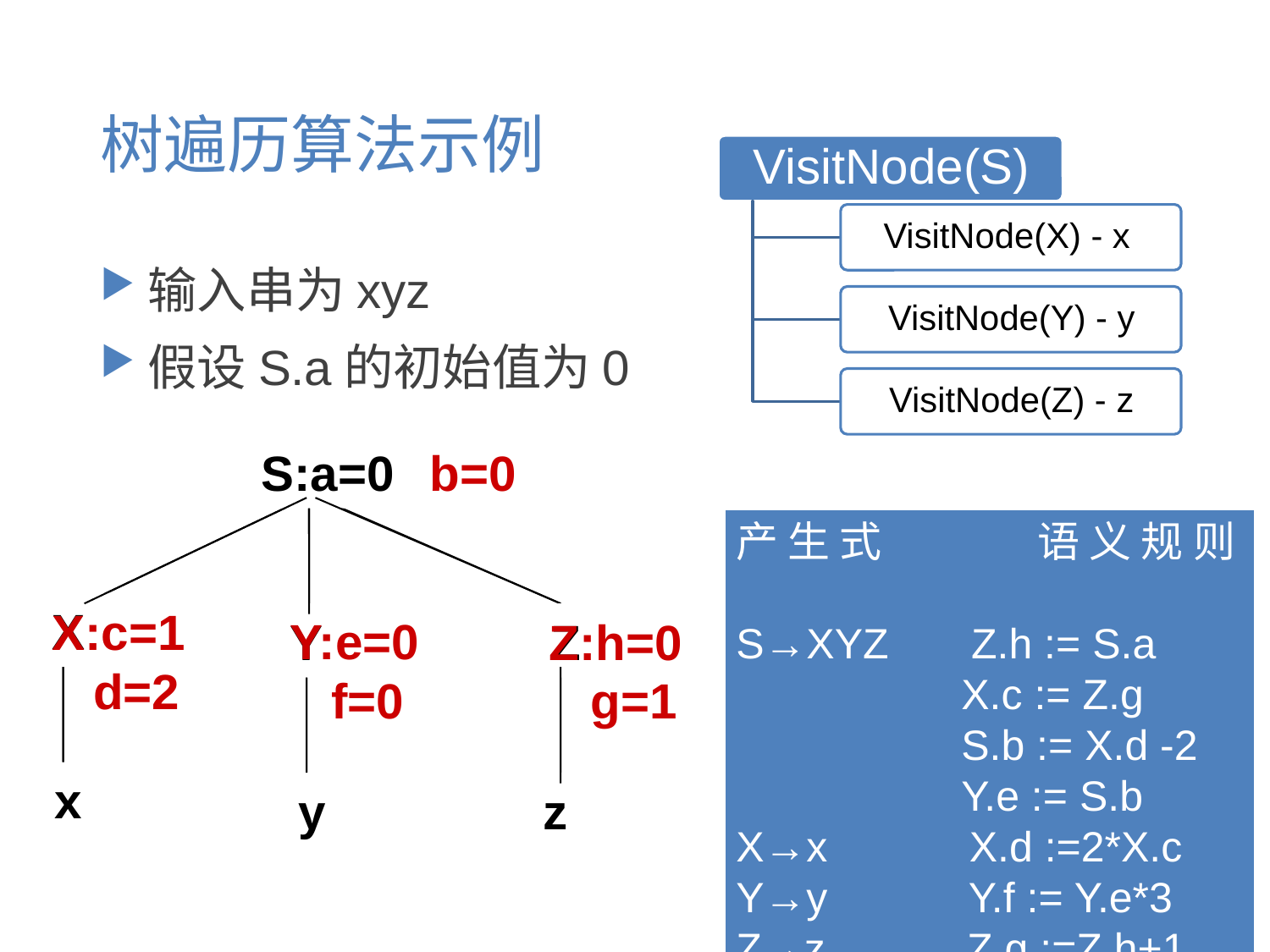

# 树遍历算法示例
VisitNode(S)
VisitNode(X) - x
VisitNode(Y) - y
VisitNode(Z) - z
输入串为xyz
假设S.a的初始值为0
S

X
Y
Z

x
y
z
S:a=0

X
Y
Z

x
y
z
S:a=0, b=0
产 生 式	     语 义 规 则
S→XYZ       Z.h := S.a
                   X.c := Z.g
                   S.b := X.d -2
                   Y.e := S.b
X→x            X.d :=2*X.c
Y→y            Y.f := Y.e*3
Z→z            Z.g :=Z.h+1
X:c=1
   d=2
Y:e=0
   f=0
Z:h=0
   g=1